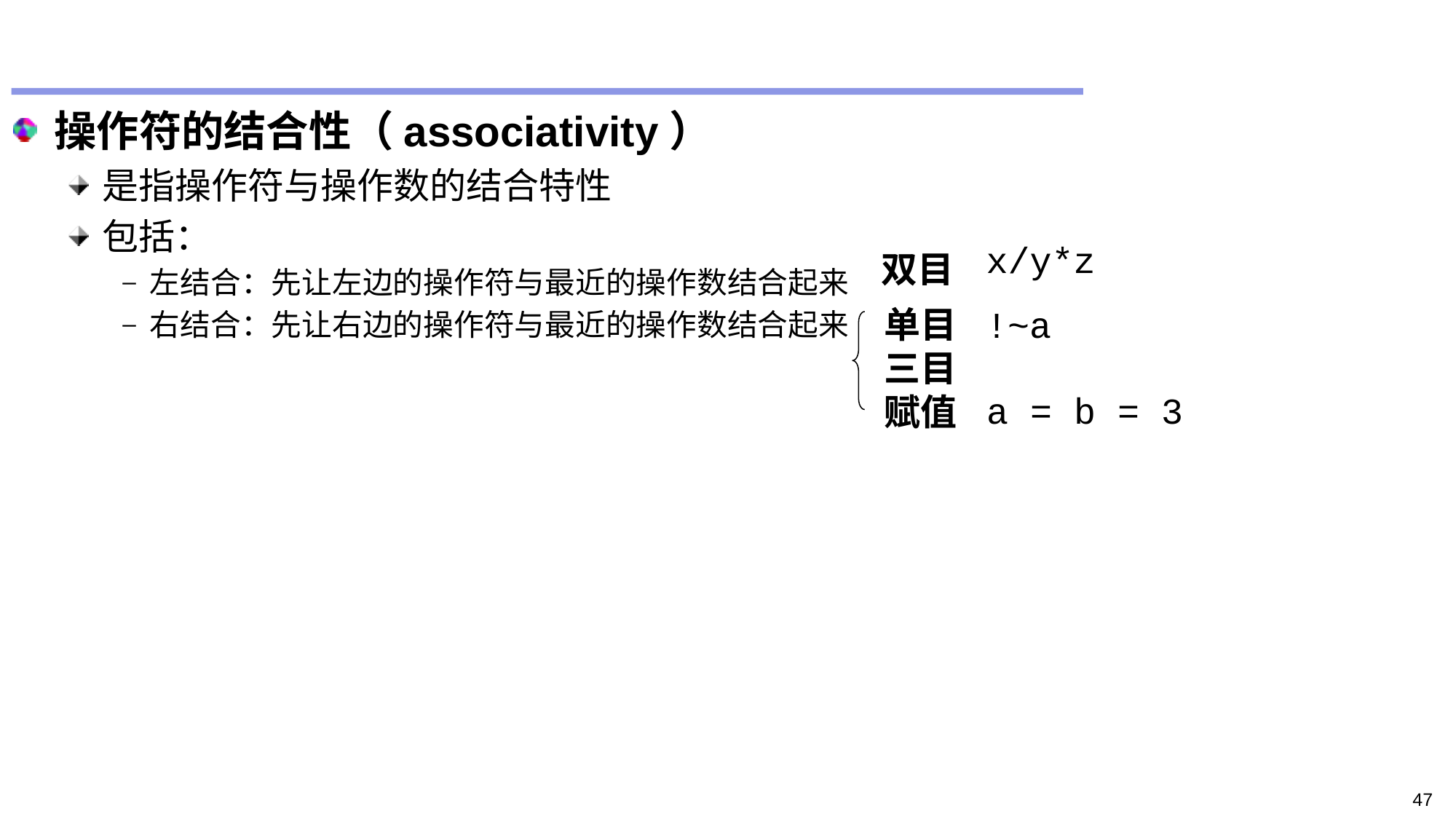

#
操作符的结合性（associativity）
是指操作符与操作数的结合特性
包括：
左结合：先让左边的操作符与最近的操作数结合起来
右结合：先让右边的操作符与最近的操作数结合起来
x/y*z
双目
单目
三目
赋值
!~a

a = b = 3
47